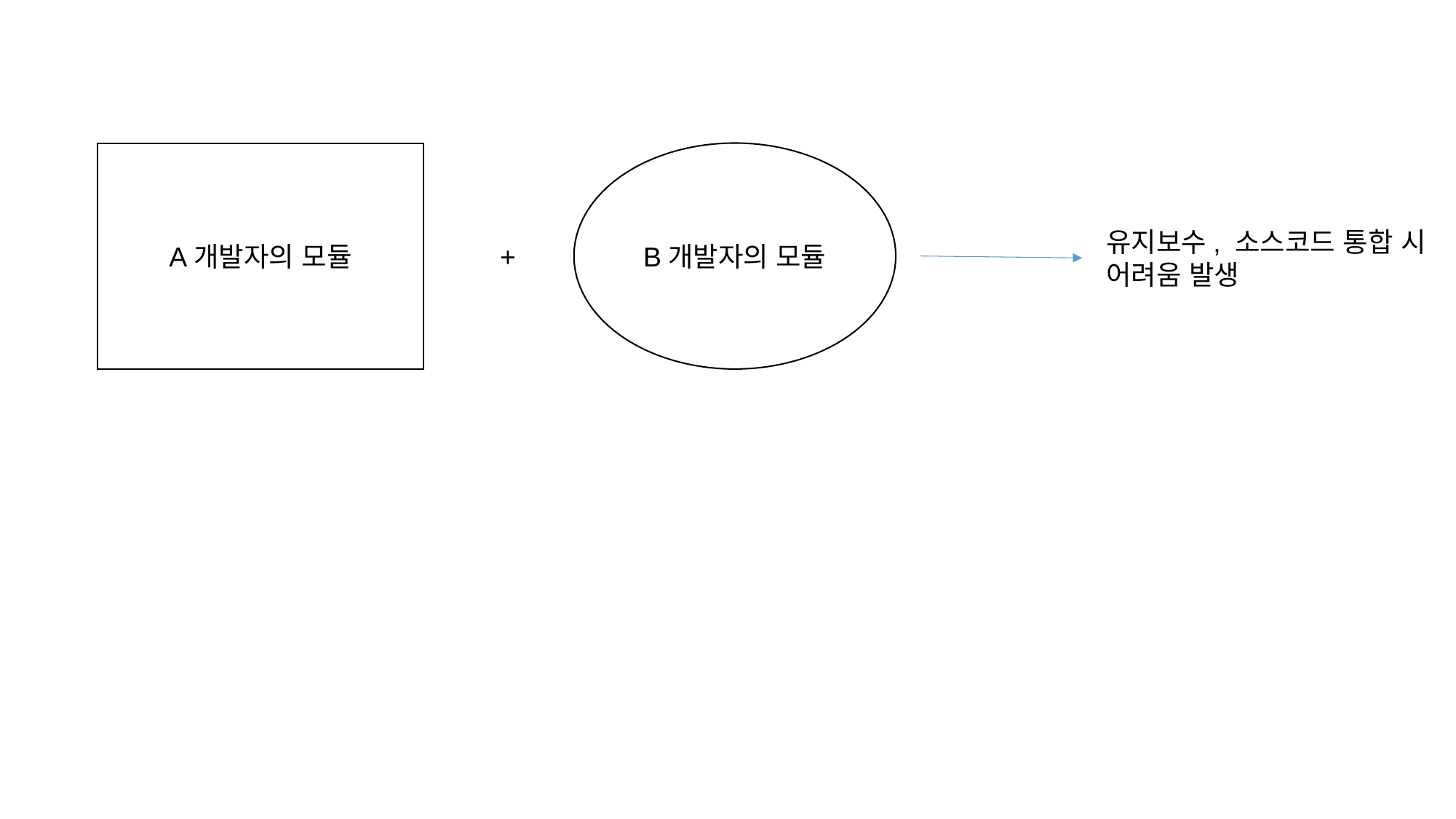

A개발자의 모듈
B개발자의 모듈
유지보수, 소스코드 통합 시
어려움 발생
+